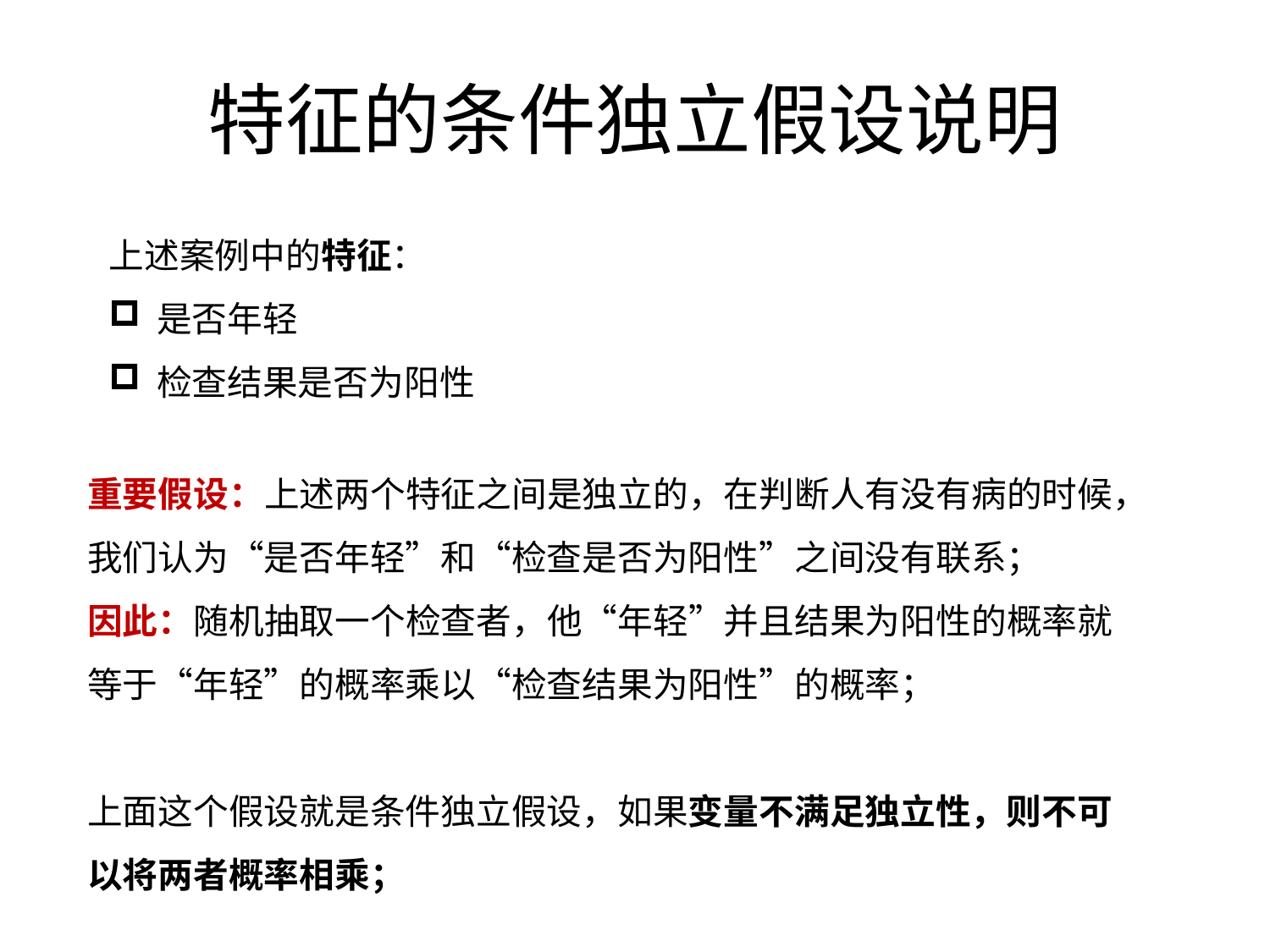

# 特征的条件独立假设说明
上述案例中的特征：
是否年轻
检查结果是否为阳性
重要假设：上述两个特征之间是独立的，在判断人有没有病的时候，我们认为“是否年轻”和“检查是否为阳性”之间没有联系；
因此：随机抽取一个检查者，他“年轻”并且结果为阳性的概率就等于“年轻”的概率乘以“检查结果为阳性”的概率；

上面这个假设就是条件独立假设，如果变量不满足独立性，则不可以将两者概率相乘；